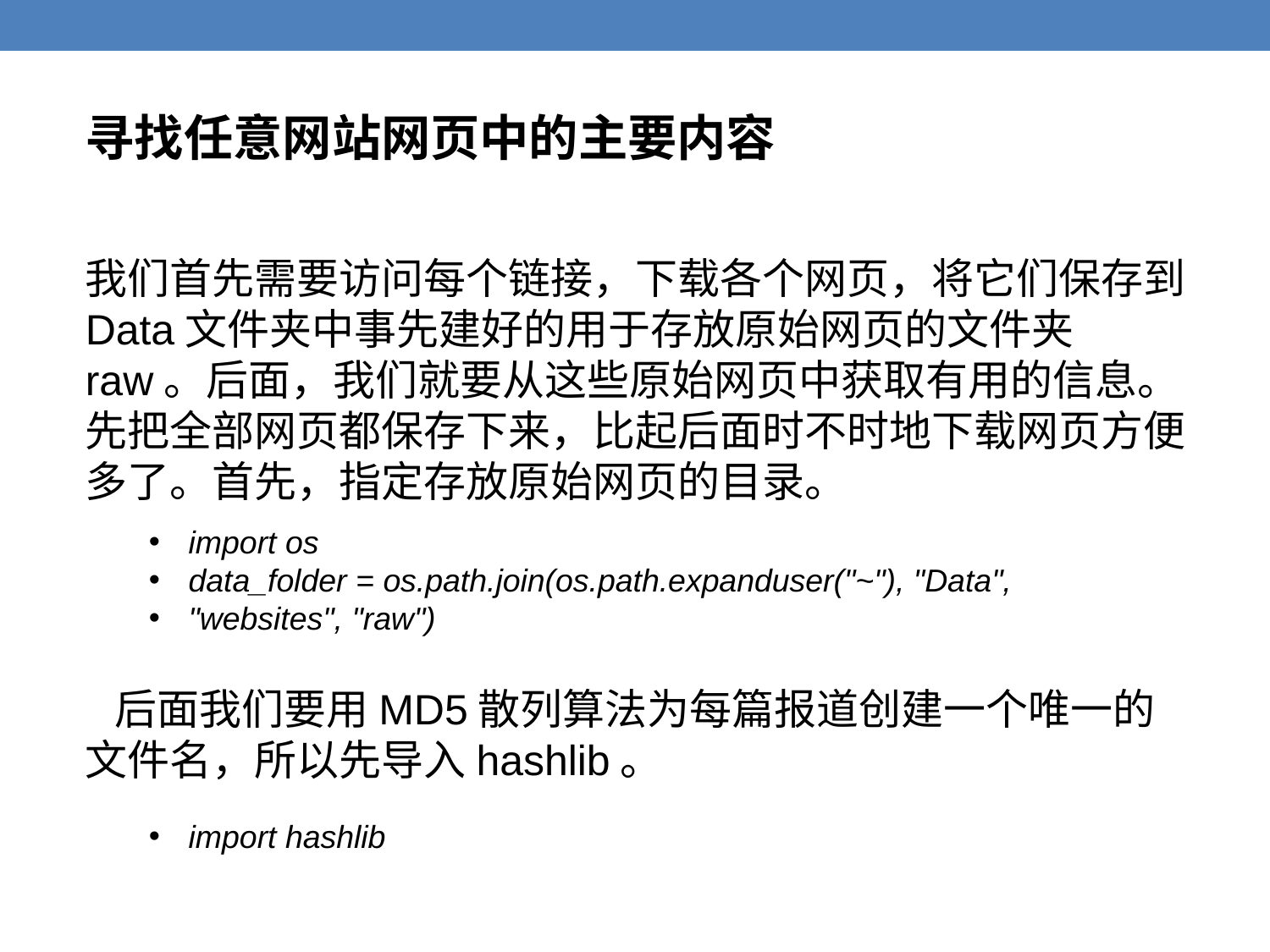

寻找任意网站网页中的主要内容
我们首先需要访问每个链接，下载各个网页，将它们保存到Data文件夹中事先建好的用于存放原始网页的文件夹raw。后面，我们就要从这些原始网页中获取有用的信息。先把全部网页都保存下来，比起后面时不时地下载网页方便多了。首先，指定存放原始网页的目录。
import os
data_folder = os.path.join(os.path.expanduser("~"), "Data",
"websites", "raw")
  后面我们要用MD5散列算法为每篇报道创建一个唯一的文件名，所以先导入hashlib。
import hashlib